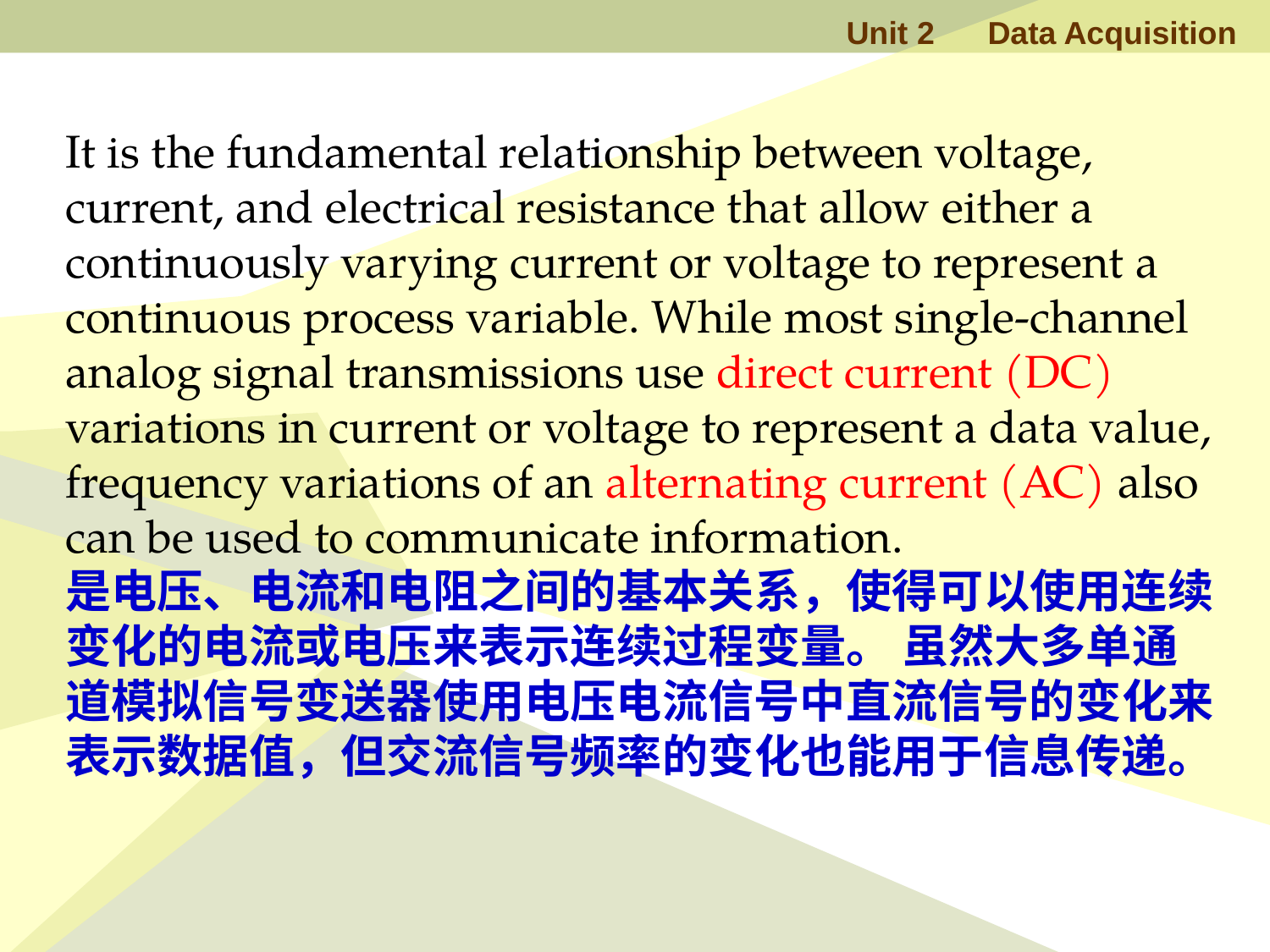

It is the fundamental relationship between voltage, current, and electrical resistance that allow either a continuously varying current or voltage to represent a continuous process variable. While most single-channel analog signal transmissions use direct current (DC) variations in current or voltage to represent a data value, frequency variations of an alternating current (AC) also can be used to communicate information.
是电压、电流和电阻之间的基本关系，使得可以使用连续变化的电流或电压来表示连续过程变量。 虽然大多单通道模拟信号变送器使用电压电流信号中直流信号的变化来表示数据值，但交流信号频率的变化也能用于信息传递。